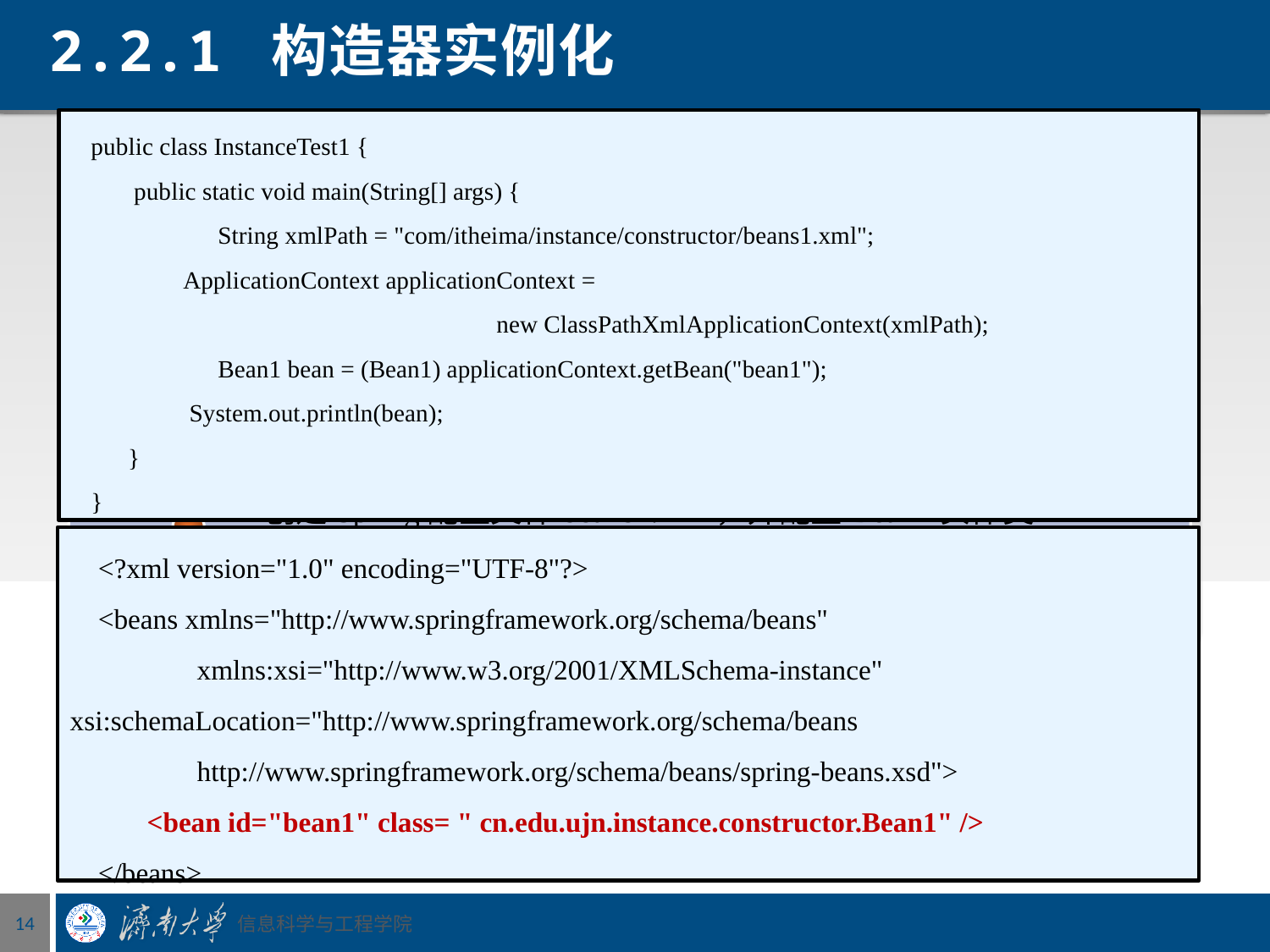

# 2.2.1 构造器实例化

public class InstanceTest1 {
       public static void main(String[] args) {
     	String xmlPath = "com/itheima/instance/constructor/beans1.xml";
               ApplicationContext applicationContext =
			    new ClassPathXmlApplicationContext(xmlPath);
	Bean1 bean = (Bean1) applicationContext.getBean("bean1");
                System.out.println(bean);
      }
}
    构造器实例化是指Spring容器通过Bean对应的类中默认的构造函数来实例化Bean。接下来演示构造器实例化的使用：

创建Maven项目，导入相关Jar包；

创建名为Bean1的Java类；

创建Spring配置文件beans1.xml，并配置Bean1实体类Bean；
    <?xml version="1.0" encoding="UTF-8"?>
    <beans xmlns="http://www.springframework.org/schema/beans"
 	xmlns:xsi="http://www.w3.org/2001/XMLSchema-instance" 	xsi:schemaLocation="http://www.springframework.org/schema/beans
  	http://www.springframework.org/schema/beans/spring-beans.xsd">
           <bean id="bean1" class= " cn.edu.ujn.instance.constructor.Bean1" />
    </beans>

创建测试类，测试程序。